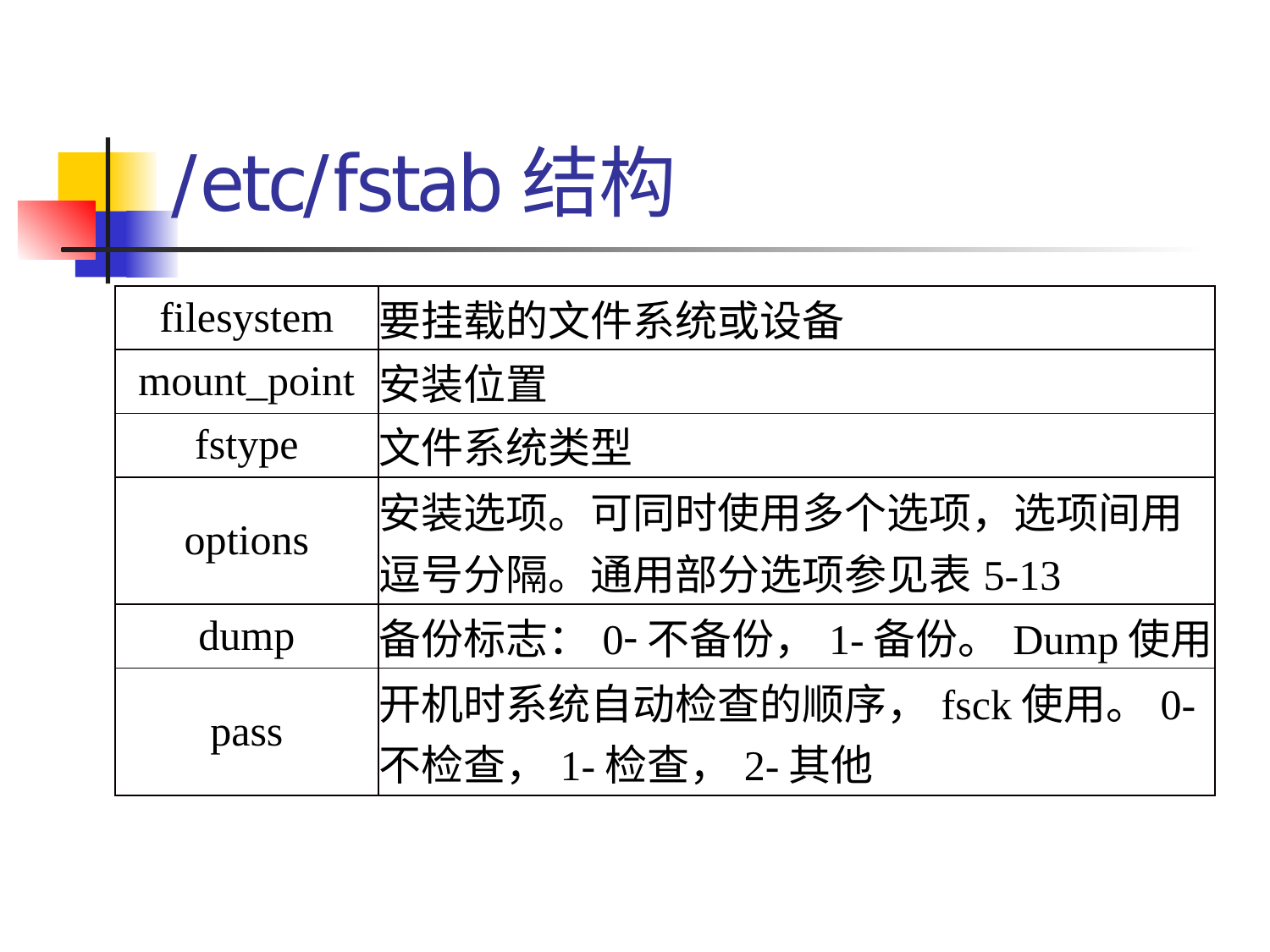

# /etc/fstab结构
| filesystem | 要挂载的文件系统或设备 |
| --- | --- |
| mount\_point | 安装位置 |
| fstype | 文件系统类型 |
| options | 安装选项。可同时使用多个选项，选项间用逗号分隔。通用部分选项参见表5-13 |
| dump | 备份标志：0-不备份，1-备份。Dump使用 |
| pass | 开机时系统自动检查的顺序，fsck使用。0-不检查，1-检查，2-其他 |